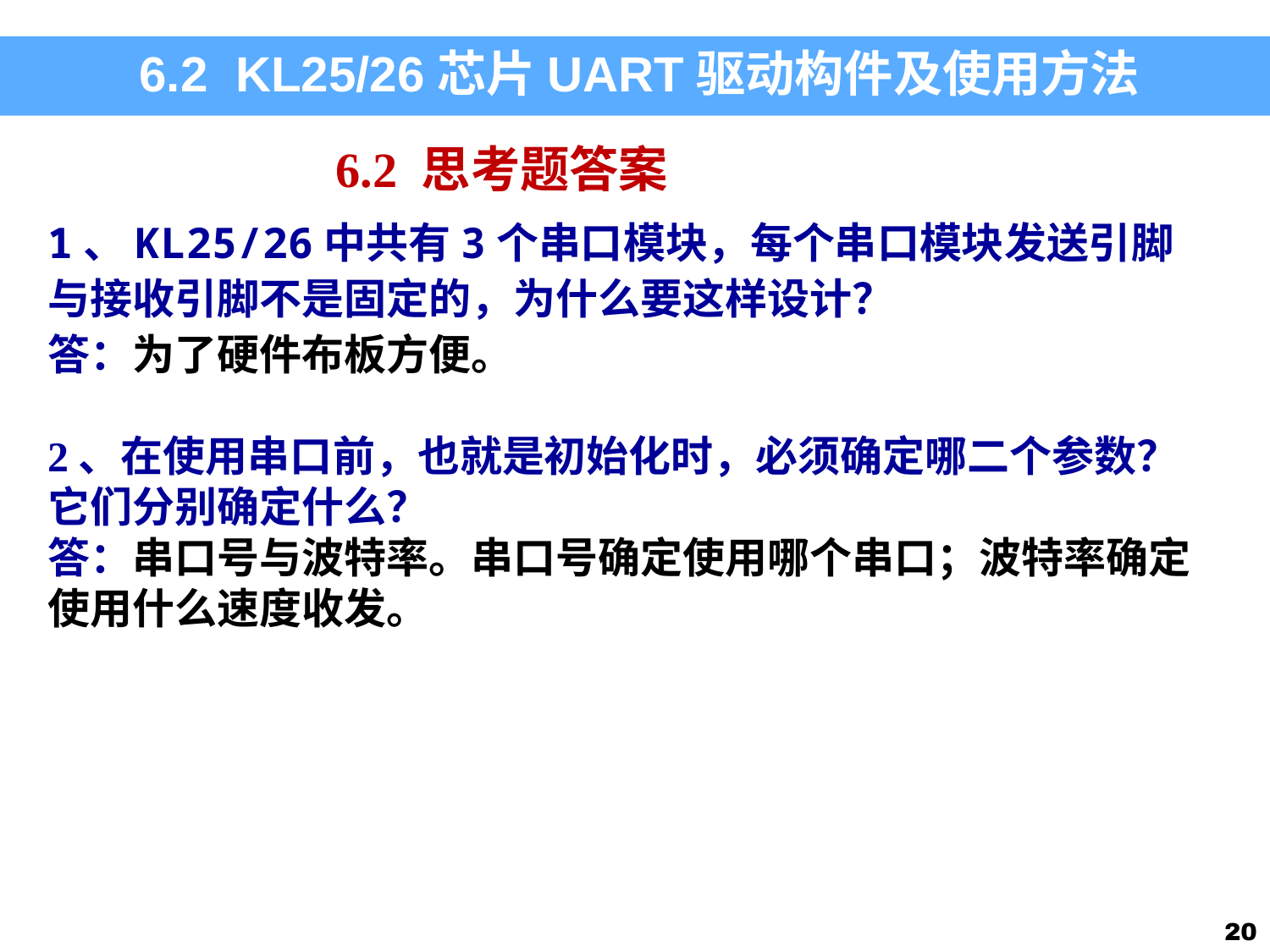

6.2  KL25/26芯片UART驱动构件及使用方法
6.2 思考题答案
1、KL25/26中共有3个串口模块，每个串口模块发送引脚与接收引脚不是固定的，为什么要这样设计？
答：为了硬件布板方便。

2、在使用串口前，也就是初始化时，必须确定哪二个参数？它们分别确定什么？
答：串口号与波特率。串口号确定使用哪个串口；波特率确定使用什么速度收发。
20